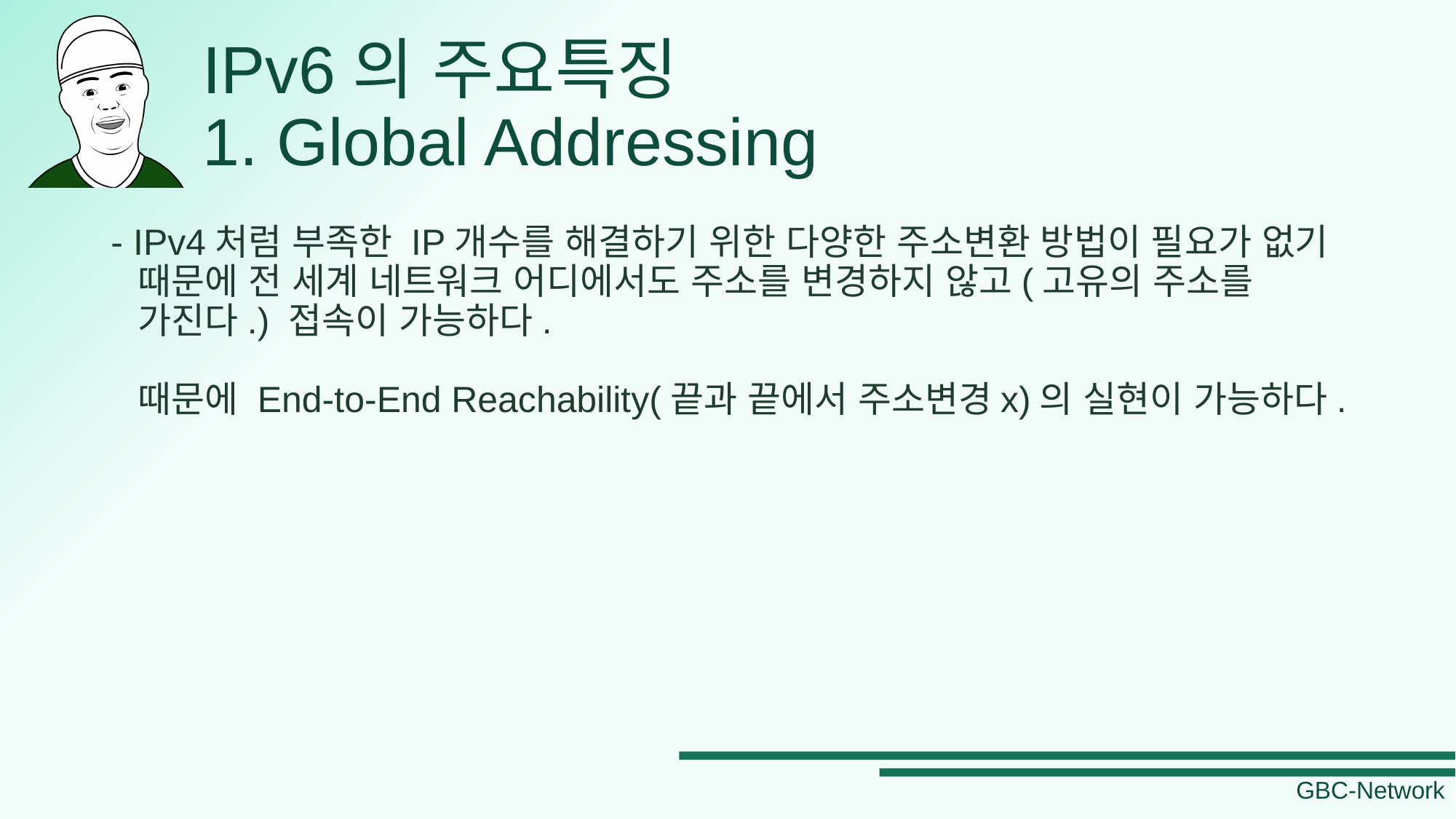

# IPv6의 주요특징 1. Global Addressing
- IPv4처럼 부족한 IP개수를 해결하기 위한 다양한 주소변환 방법이 필요가 없기 때문에 전 세계 네트워크 어디에서도 주소를 변경하지 않고(고유의 주소를 가진다.) 접속이 가능하다.
때문에 End-to-End Reachability(끝과 끝에서 주소변경x)의 실현이 가능하다.